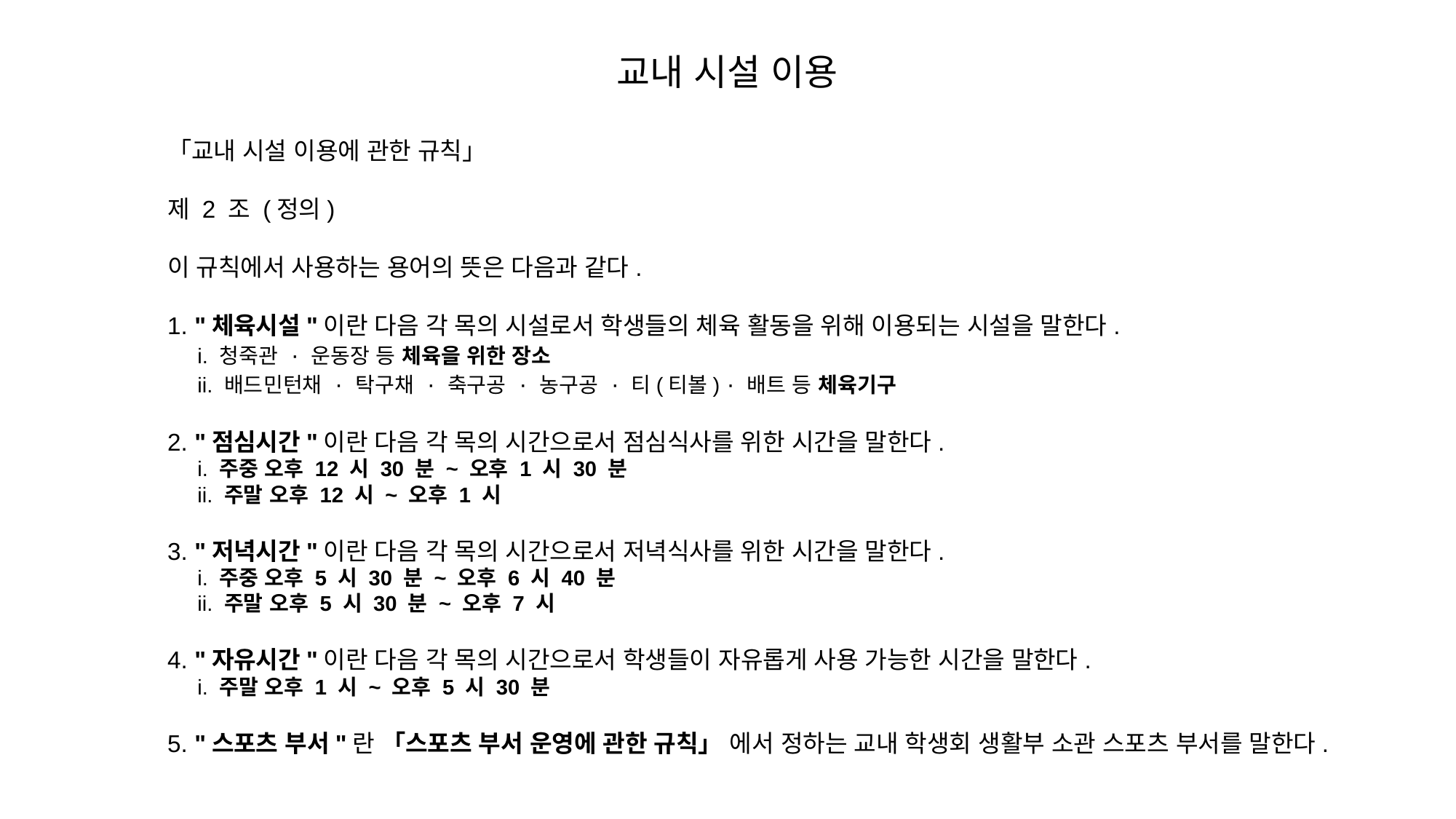

교내 시설 이용
「교내 시설 이용에 관한 규칙」

제 2 조 (정의)
이 규칙에서 사용하는 용어의 뜻은 다음과 같다.
1. "체육시설"이란 다음 각 목의 시설로서 학생들의 체육 활동을 위해 이용되는 시설을 말한다.
     i. 청죽관 · 운동장 등 체육을 위한 장소
     ii. 배드민턴채 · 탁구채 · 축구공 · 농구공 · 티(티볼) · 배트 등 체육기구
2. "점심시간"이란 다음 각 목의 시간으로서 점심식사를 위한 시간을 말한다.
     i. 주중 오후 12 시 30 분 ~ 오후 1 시 30 분
     ii. 주말 오후 12 시 ~ 오후 1 시
3. "저녁시간"이란 다음 각 목의 시간으로서 저녁식사를 위한 시간을 말한다.
     i. 주중 오후 5 시 30 분 ~ 오후 6 시 40 분
     ii. 주말 오후 5 시 30 분 ~ 오후 7 시
4. "자유시간"이란 다음 각 목의 시간으로서 학생들이 자유롭게 사용 가능한 시간을 말한다.
     i. 주말 오후 1 시 ~ 오후 5 시 30 분
5. "스포츠 부서"란 「스포츠 부서 운영에 관한 규칙」 에서 정하는 교내 학생회 생활부 소관 스포츠 부서를 말한다.